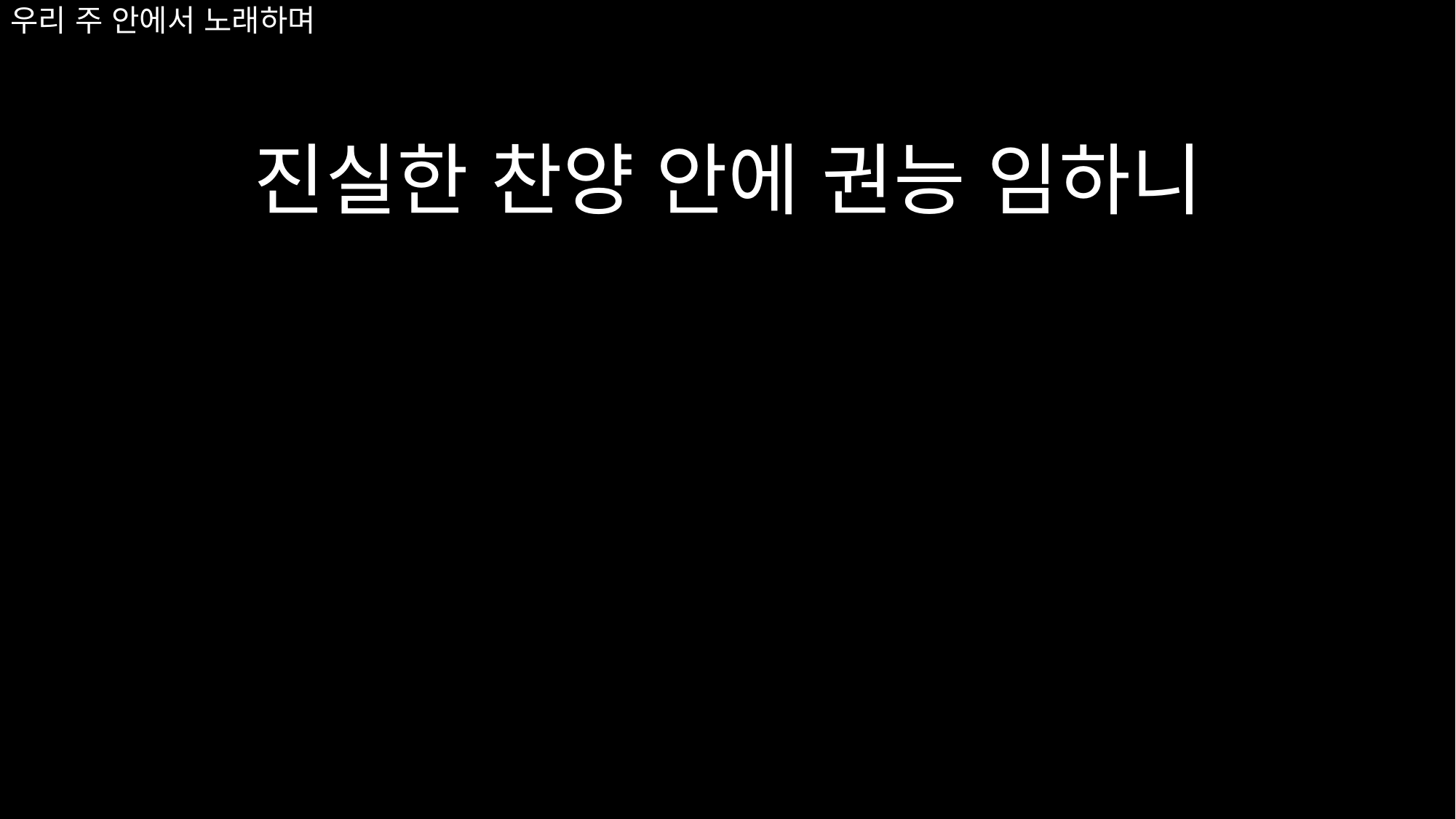

진실한 찬양 안에 권능 임하니

# 우리 주 안에서 노래하며